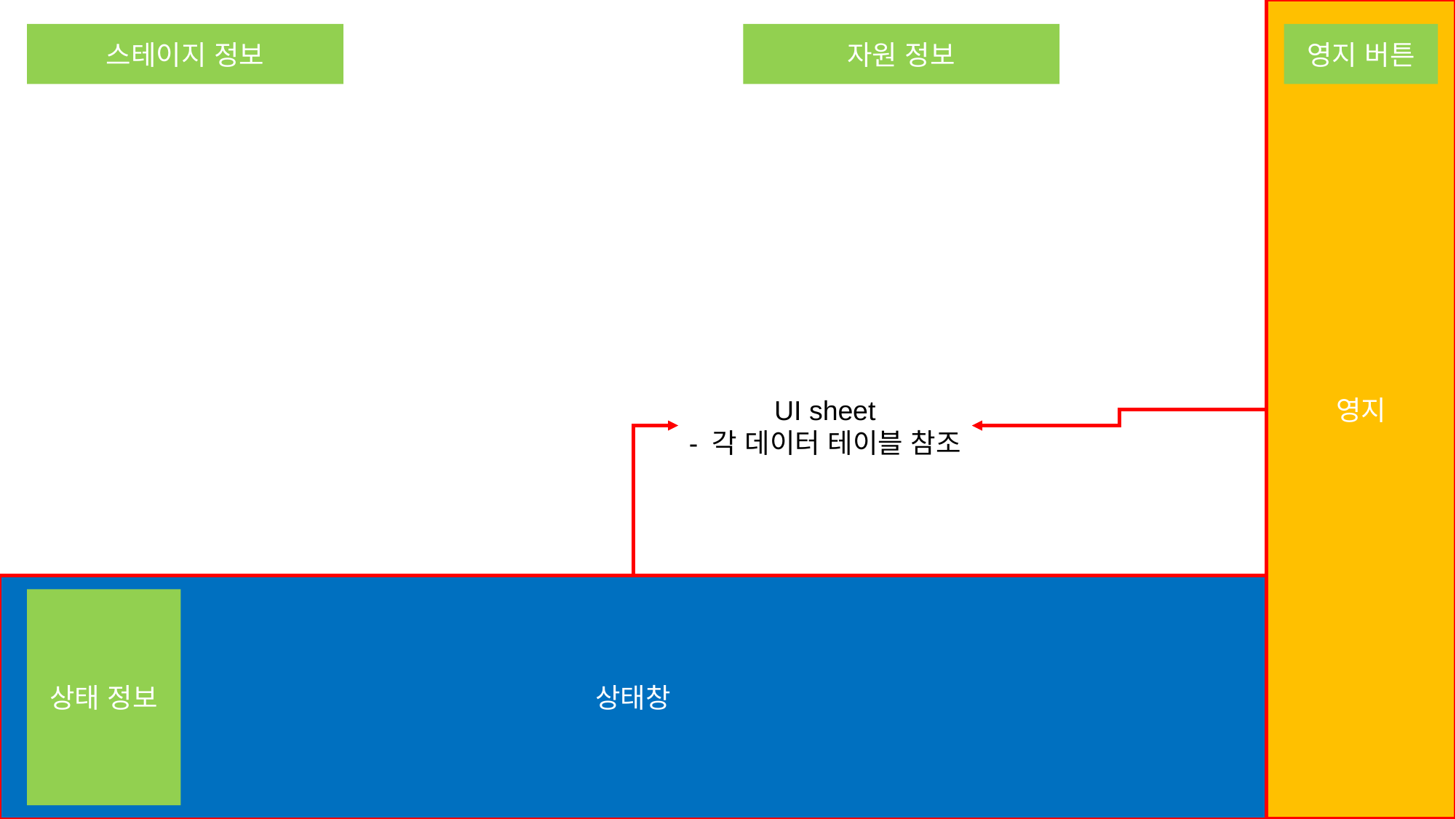

영지
스테이지 정보
자원 정보
영지 버튼
UI sheet
- 각 데이터 테이블 참조
상태창

상태 정보